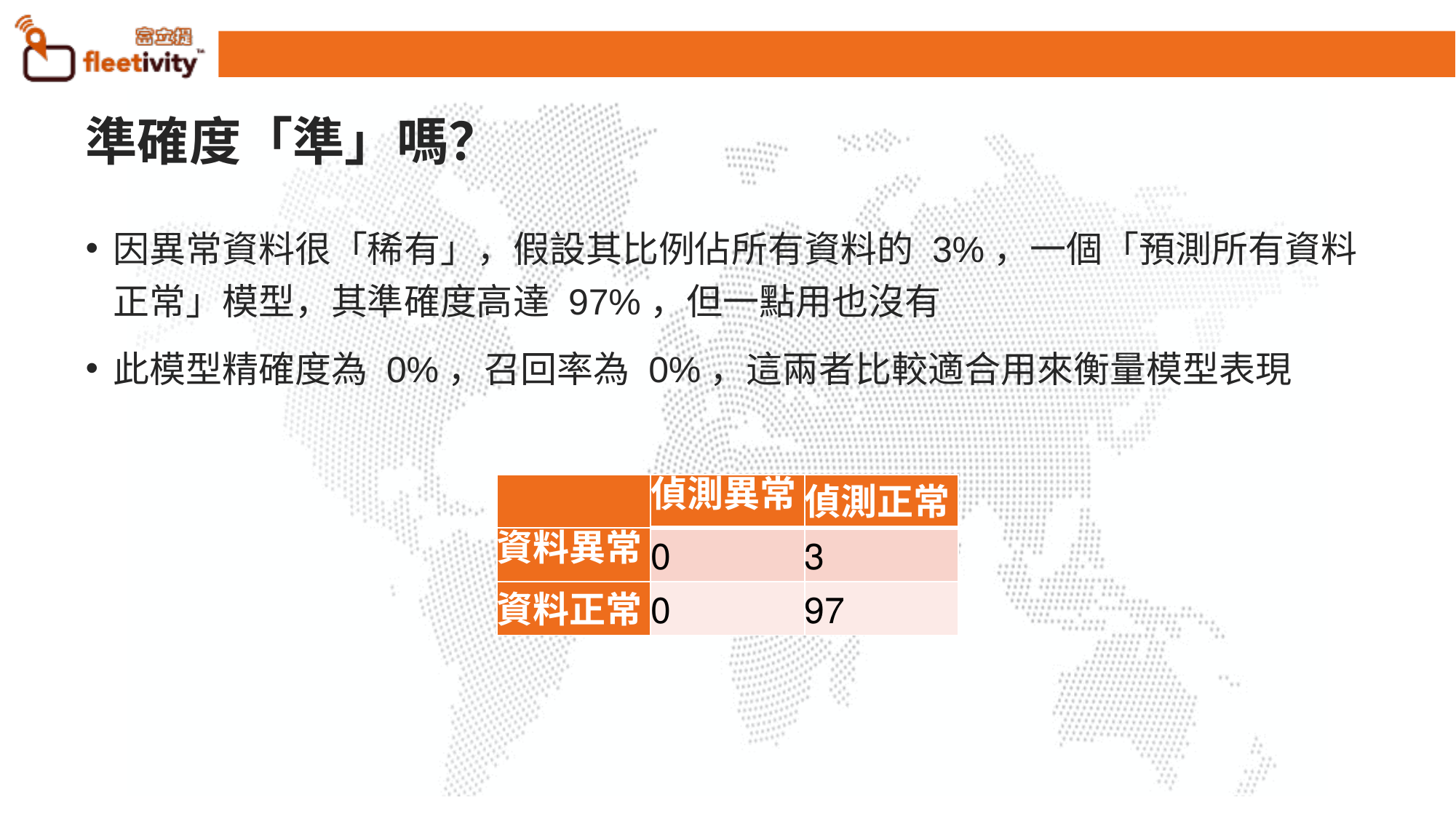

# 準確度「準」嗎？
因異常資料很「稀有」，假設其比例佔所有資料的 3%，一個「預測所有資料正常」模型，其準確度高達 97%，但一點用也沒有
此模型精確度為 0%，召回率為 0%，這兩者比較適合用來衡量模型表現
|  | 偵測異常 | 偵測正常 |
| --- | --- | --- |
| 資料異常 | 0 | 3 |
| 資料正常 | 0 | 97 |